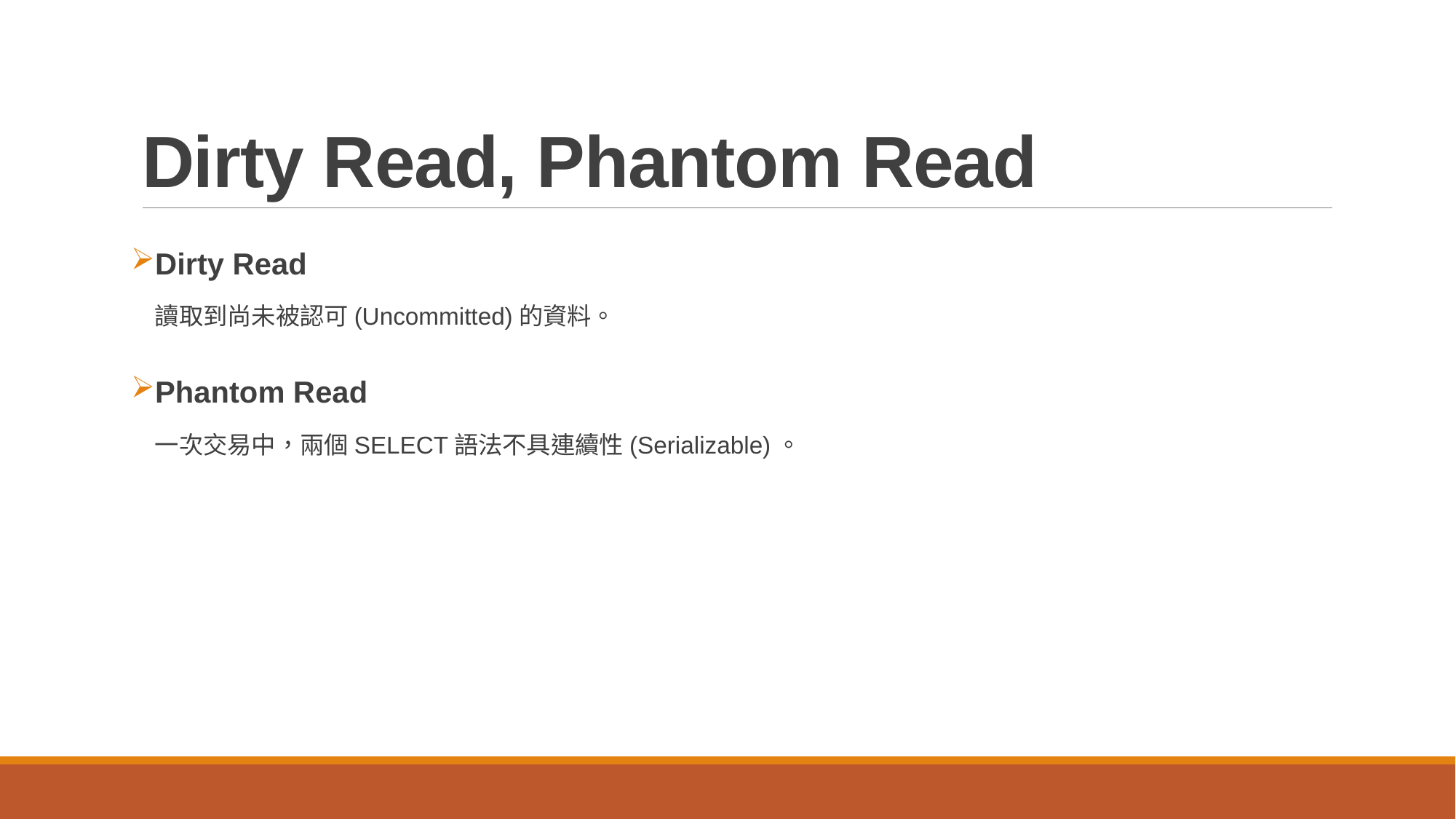

# Dirty Read, Phantom Read
Dirty Read
讀取到尚未被認可(Uncommitted)的資料。
Phantom Read
一次交易中，兩個SELECT語法不具連續性(Serializable)。